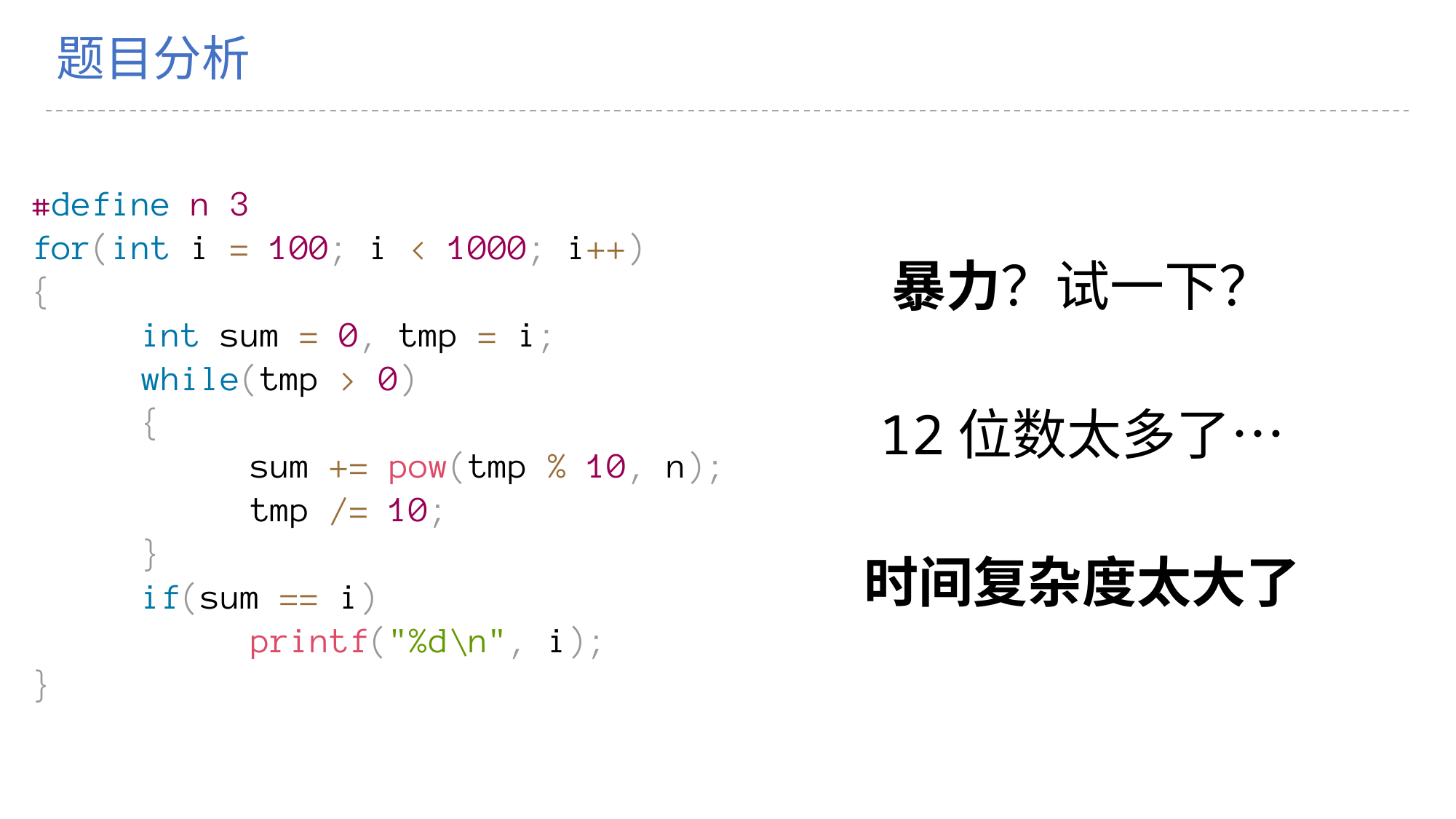

C

题目分析
#define n 3
for(int i = 100; i < 1000; i++)
{
	int sum = 0, tmp = i;
	while(tmp > 0)
	{
		sum += pow(tmp % 10, n);
		tmp /= 10;
	}
	if(sum == i)
		printf("%d\n", i);
}
暴力？试一下？

12位数太多了…

时间复杂度太大了